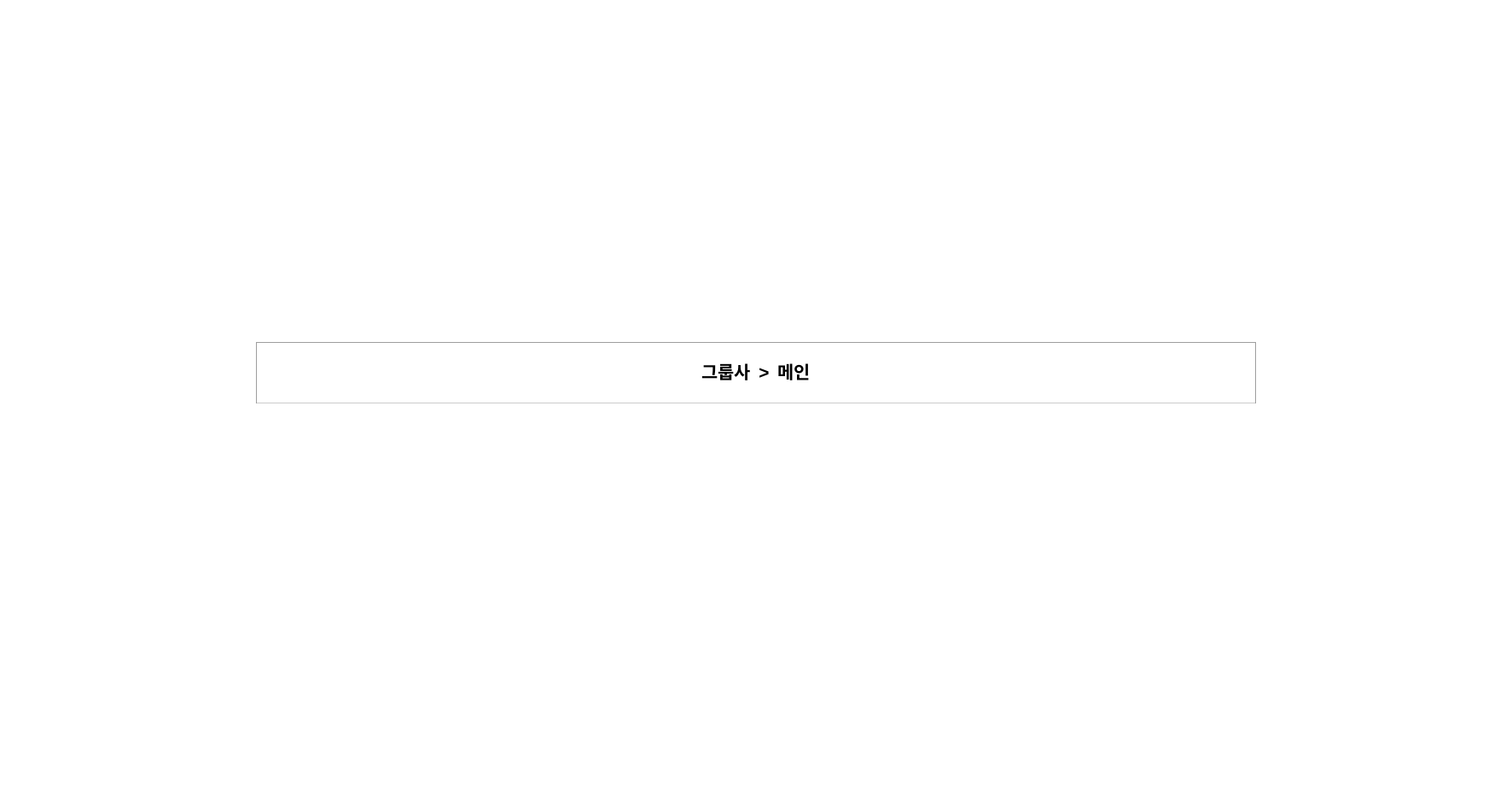

| 그룹사 > 메인 |
| --- |